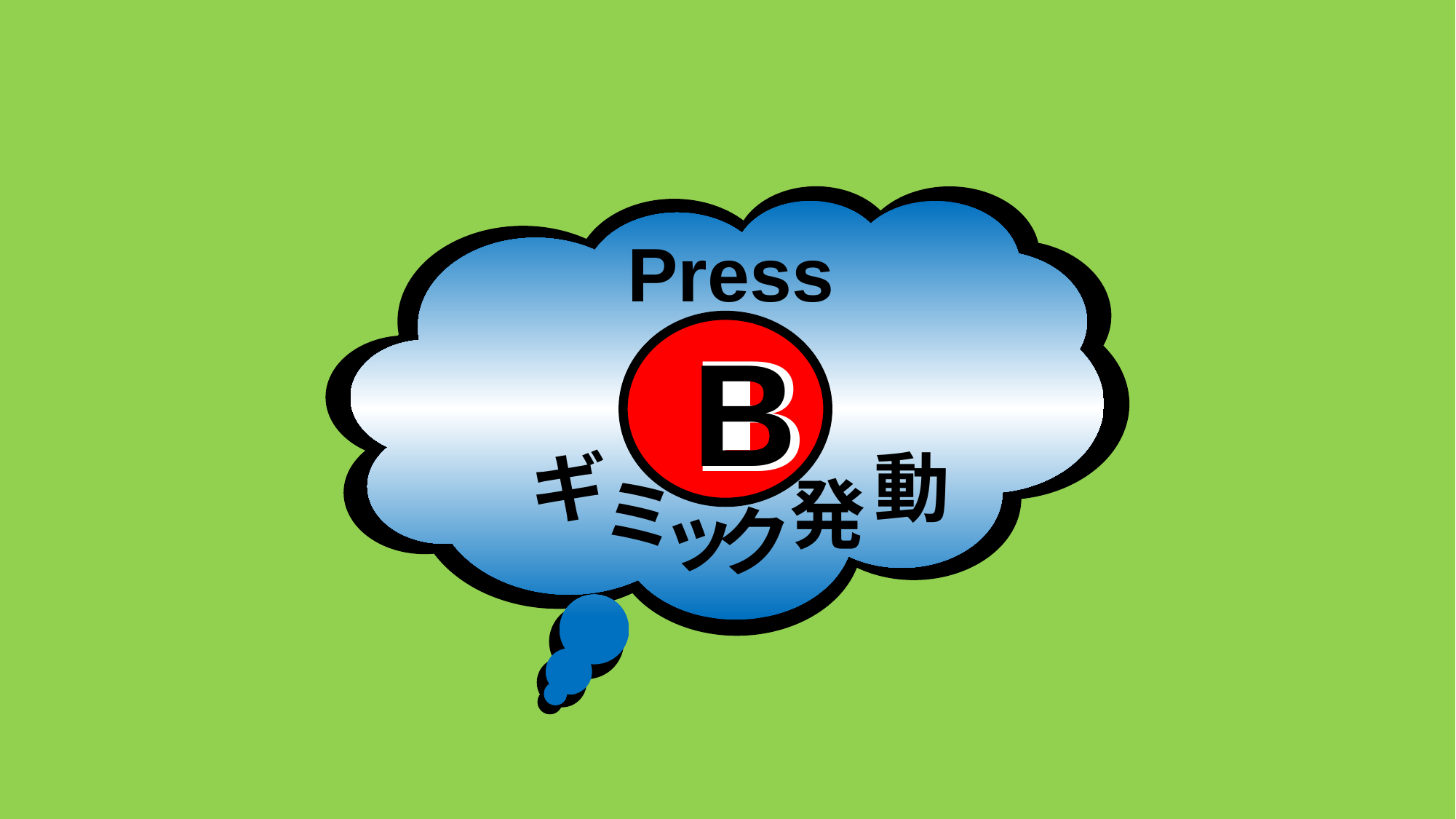

Press
B
B

ギ
動
ミ
発
ッ
ク